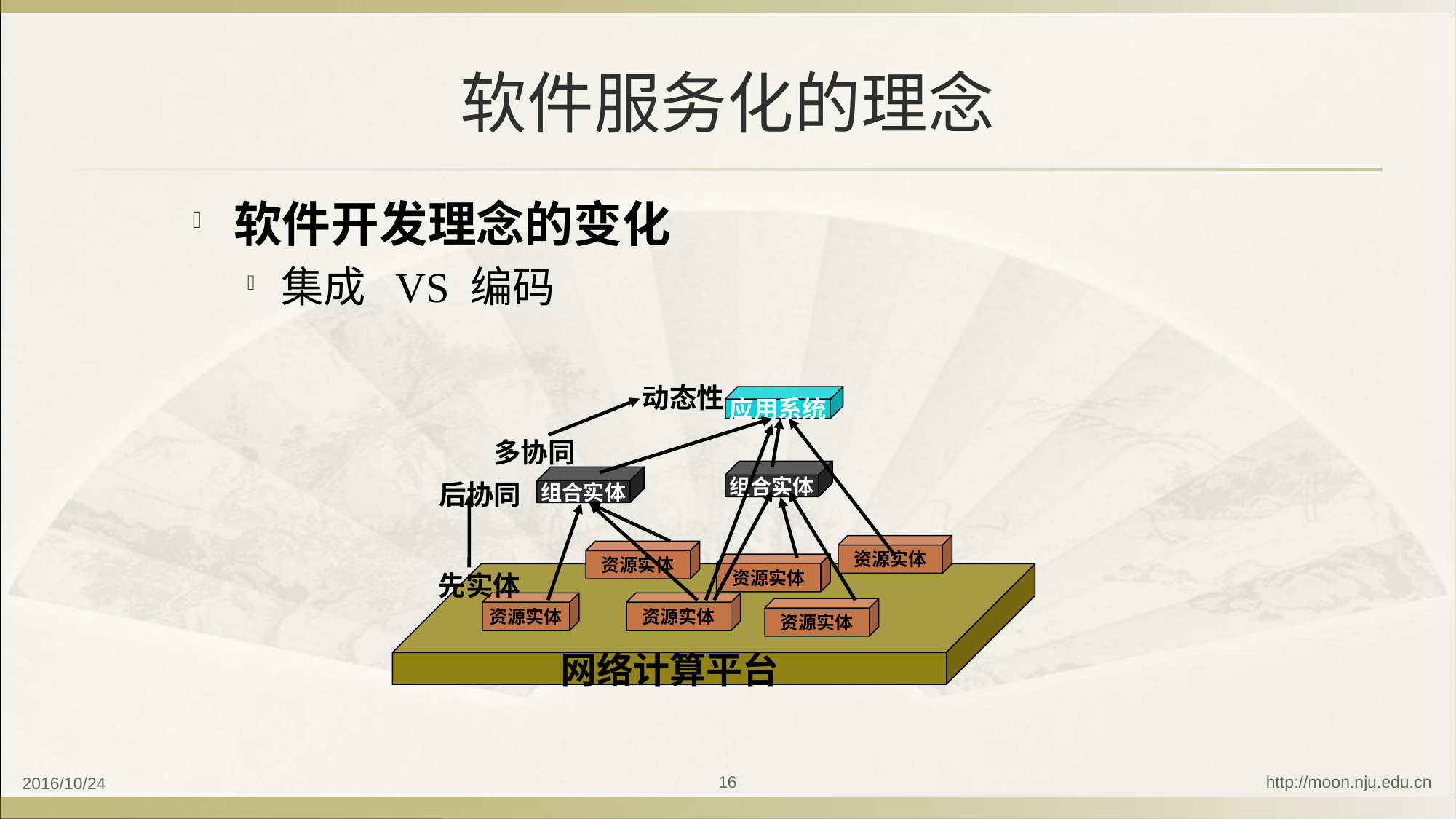

# 软件服务化的理念
软件开发理念的变化
集成  VS 编码

动态性

多协同

组合实体
组合实体
后协同

先实体
应用系统
资源实体
资源实体
资源实体
资源实体
资源实体
网络计算平台
资源实体
2016/10/24
16
http://moon.nju.edu.cn